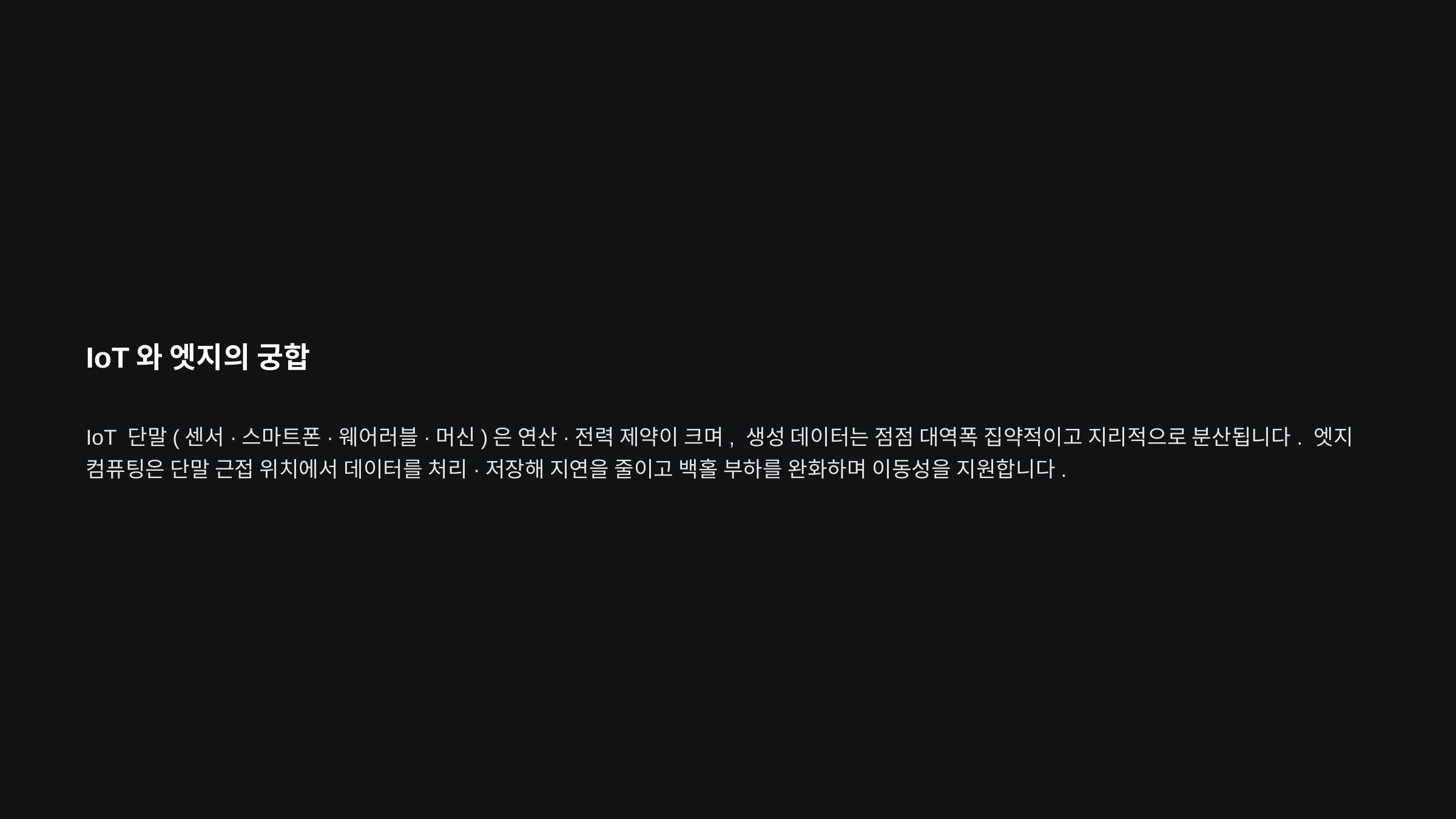

IoT와 엣지의 궁합
IoT 단말(센서·스마트폰·웨어러블·머신)은 연산·전력 제약이 크며, 생성 데이터는 점점 대역폭 집약적이고 지리적으로 분산됩니다. 엣지 컴퓨팅은 단말 근접 위치에서 데이터를 처리·저장해 지연을 줄이고 백홀 부하를 완화하며 이동성을 지원합니다.